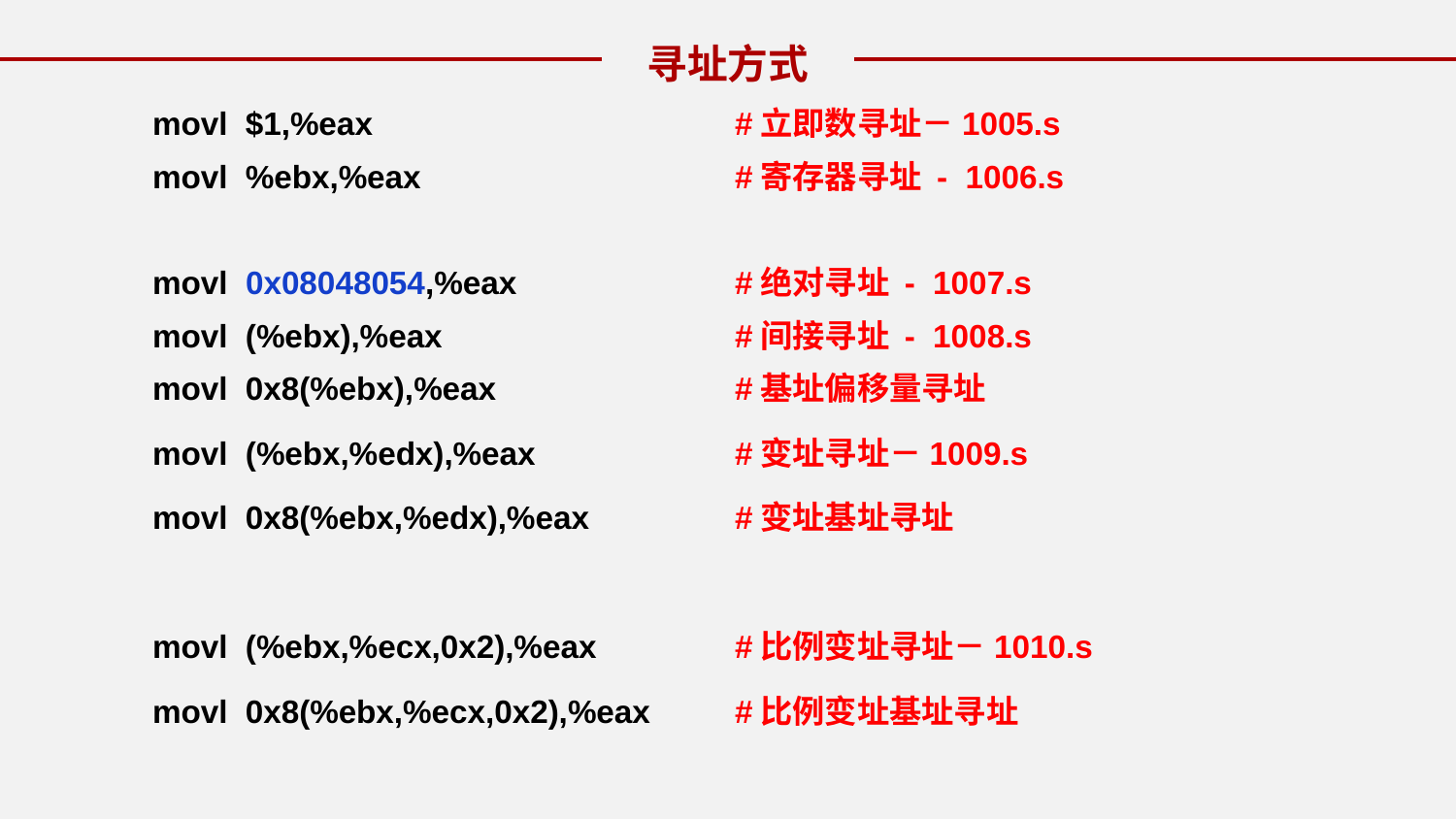

寻址方式
movl  $1,%eax   			#立即数寻址－1005.s
movl  %ebx,%eax    		#寄存器寻址 -  1006.s

movl  0x08048054,%eax   		#绝对寻址 -  1007.s
movl  (%ebx),%eax   		#间接寻址 -  1008.s
movl  0x8(%ebx),%eax   		#基址偏移量寻址
movl  (%ebx,%edx),%eax		#变址寻址－1009.s
movl  0x8(%ebx,%edx),%eax	#变址基址寻址

movl  (%ebx,%ecx,0x2),%eax	#比例变址寻址－1010.s
movl  0x8(%ebx,%ecx,0x2),%eax	#比例变址基址寻址